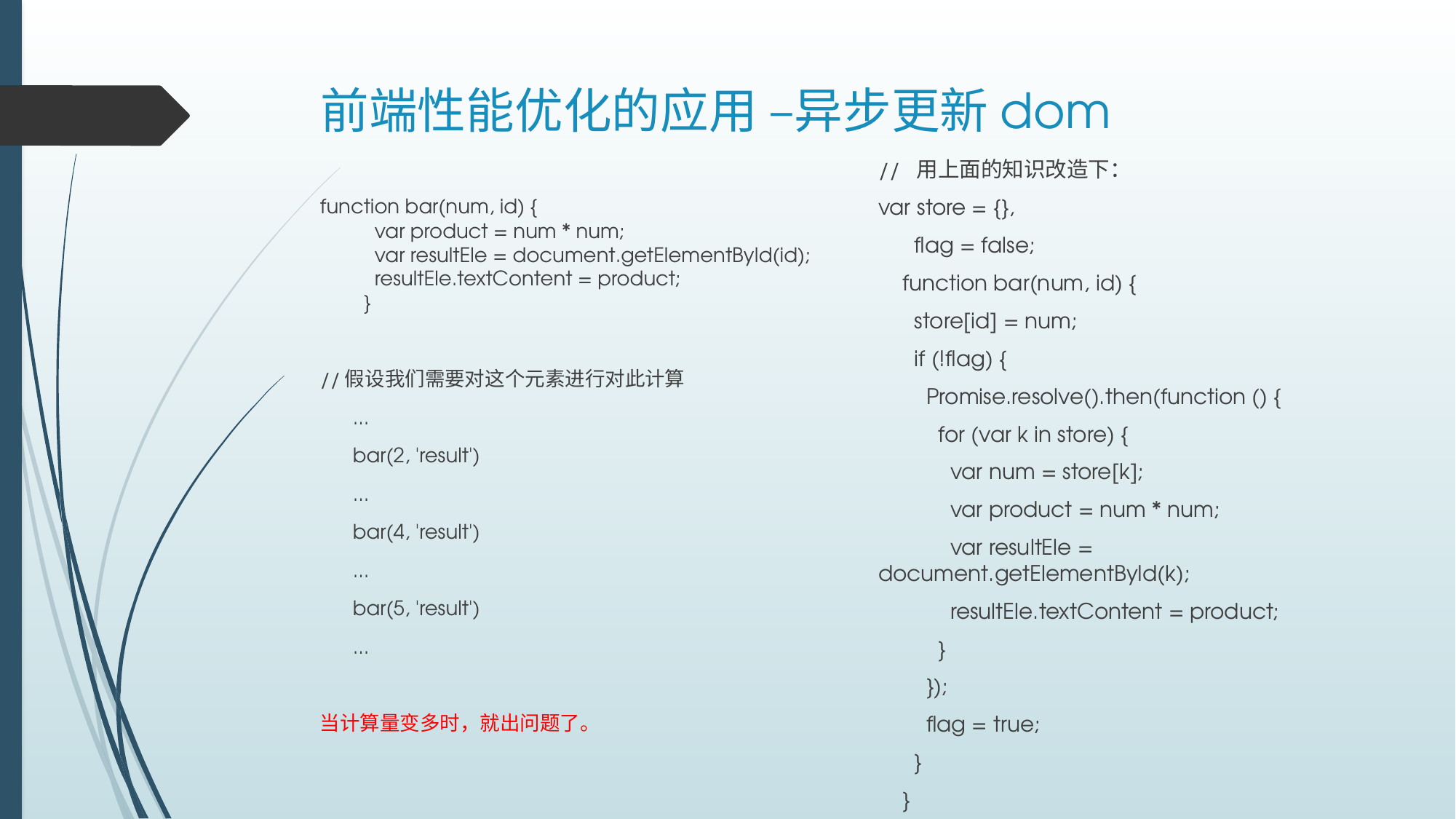

# 前端性能优化的应用 –异步更新dom

function bar(num, id) {
          var product = num * num;
          var resultEle = document.getElementById(id);
          resultEle.textContent = product;
        }

//假设我们需要对这个元素进行对此计算
      ...
      bar(2, 'result')
      ...
      bar(4, 'result')
      ...
      bar(5, 'result')
      ...

当计算量变多时，就出问题了。
//  用上面的知识改造下：
var store = {},
      flag = false;
    function bar(num, id) {
      store[id] = num;
      if (!flag) {
        Promise.resolve().then(function () {
          for (var k in store) {
            var num = store[k];
            var product = num * num;
            var resultEle = document.getElementById(k);
            resultEle.textContent = product;
          }
        });
        flag = true;
      }
    }